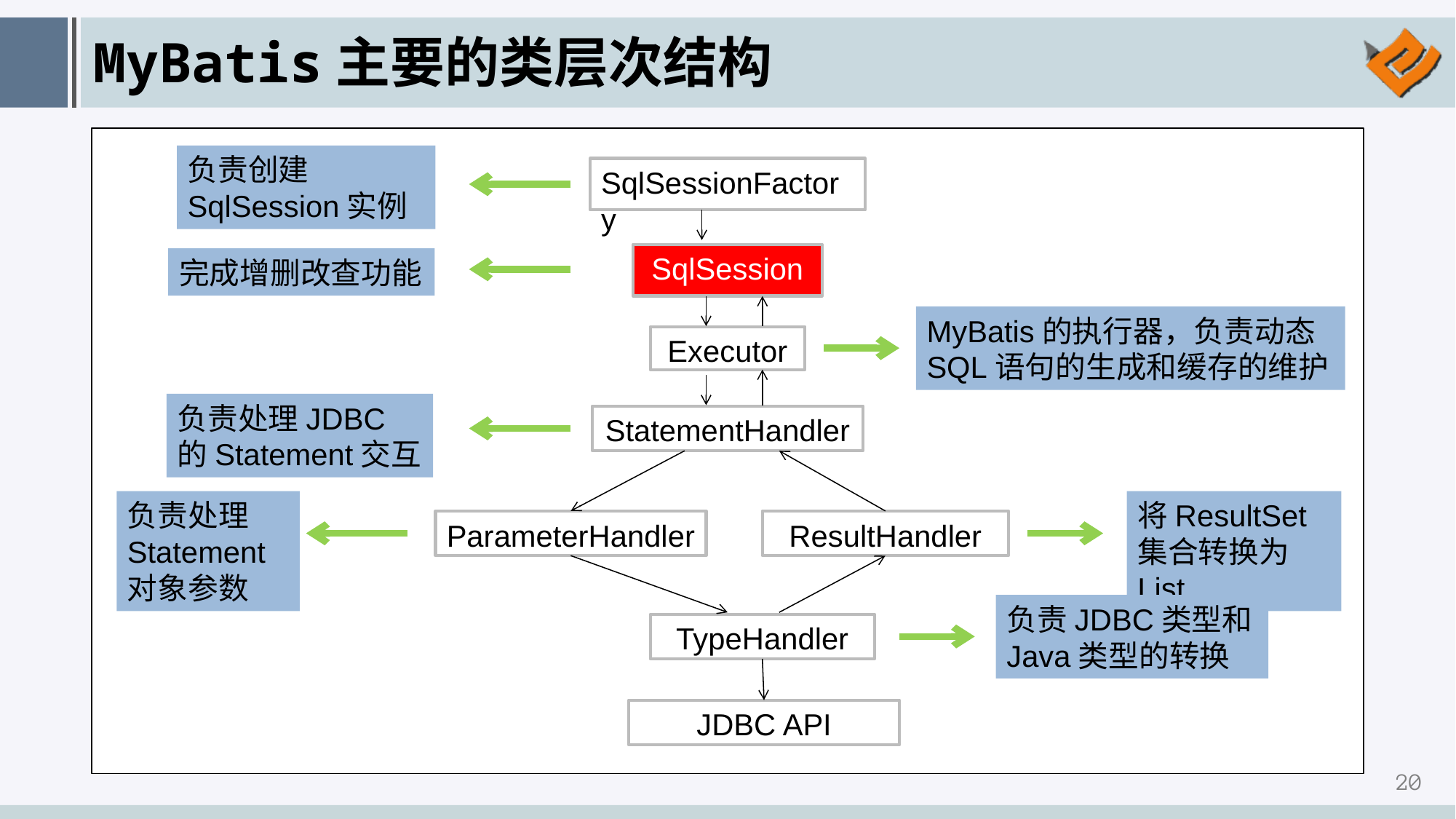

# MyBatis主要的类层次结构

负责创建SqlSession实例
SqlSessionFactory
SqlSession
Executor
StatementHandler
ParameterHandler
ResultHandler
TypeHandler
JDBC API
完成增删改查功能
MyBatis的执行器，负责动态SQL语句的生成和缓存的维护
负责处理JDBC的Statement交互
负责处理Statement对象参数
将ResultSet集合转换为List
负责JDBC类型和Java类型的转换